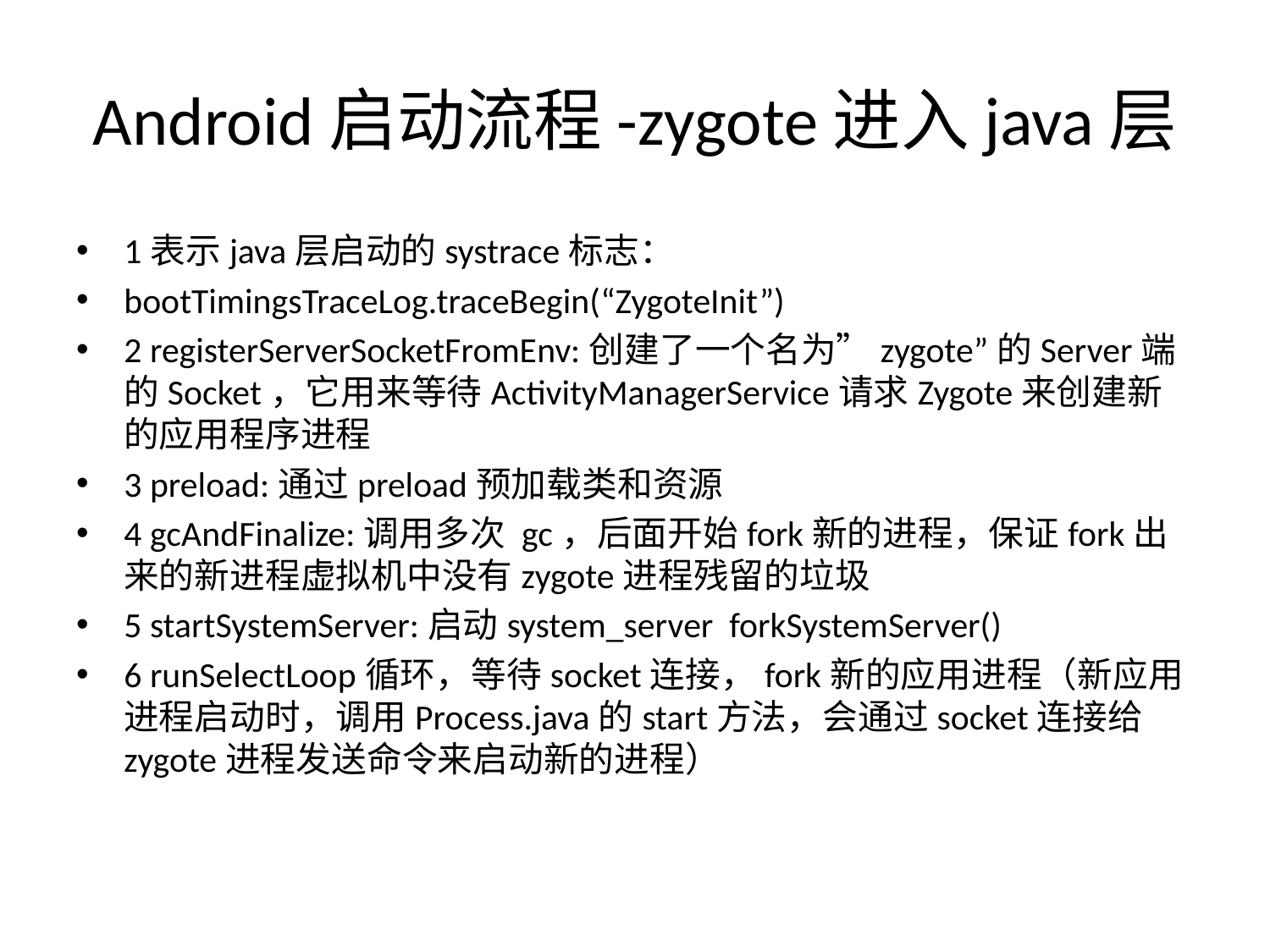

# Android启动流程-zygote进入java层
1表示java层启动的systrace标志：
bootTimingsTraceLog.traceBegin(“ZygoteInit”)
2 registerServerSocketFromEnv:创建了一个名为”zygote”的Server端的Socket，它用来等待ActivityManagerService请求Zygote来创建新的应用程序进程
3 preload:通过preload预加载类和资源
4 gcAndFinalize:调用多次 gc，后面开始fork新的进程，保证fork出来的新进程虚拟机中没有zygote进程残留的垃圾
5 startSystemServer:启动system_server  forkSystemServer()
6 runSelectLoop循环，等待socket连接，fork新的应用进程（新应用进程启动时，调用Process.java的start方法，会通过socket连接给zygote进程发送命令来启动新的进程）